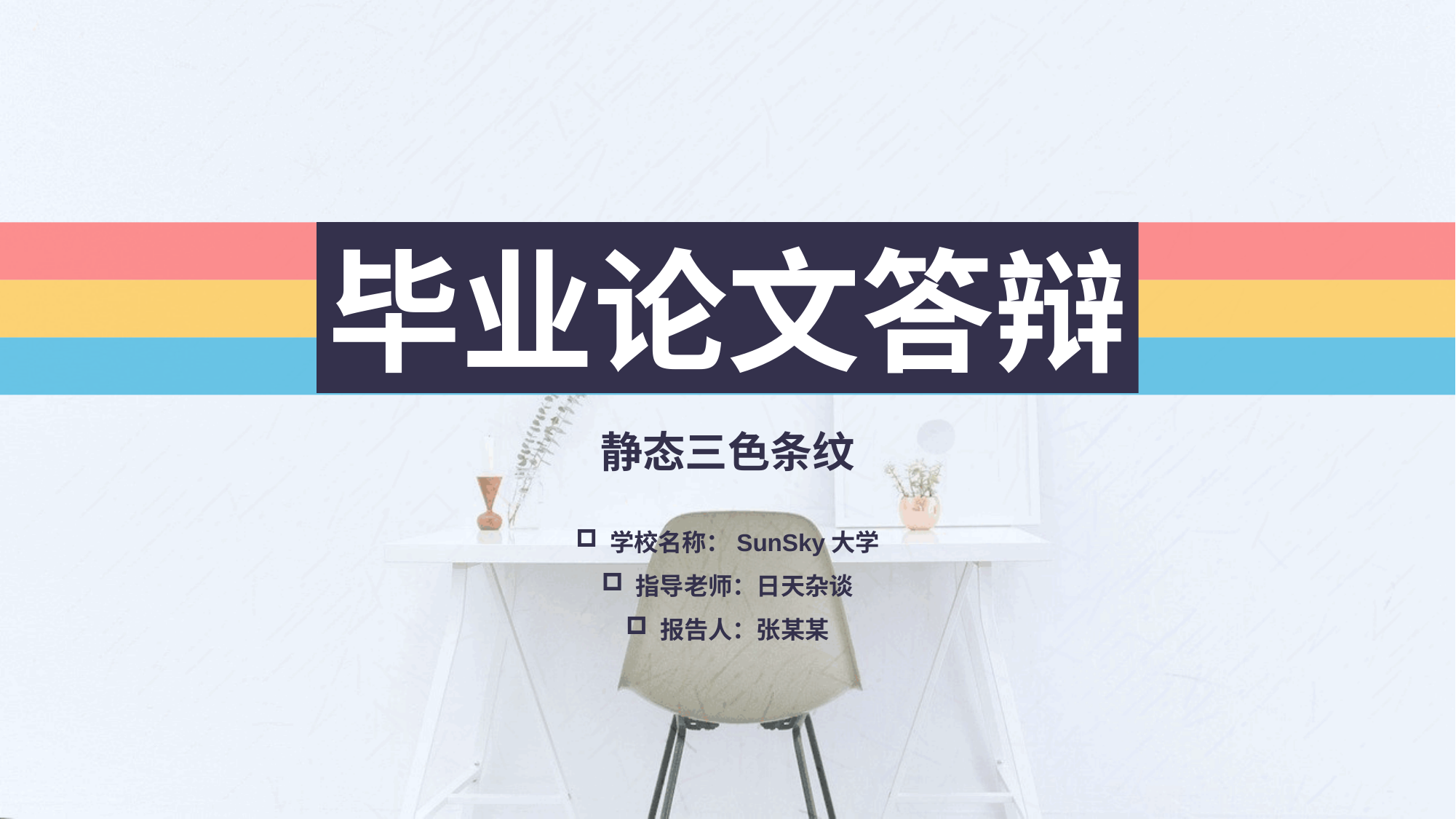

毕业论文答辩
静态三色条纹
学校名称：SunSky大学
指导老师：日天杂谈
报告人：张某某